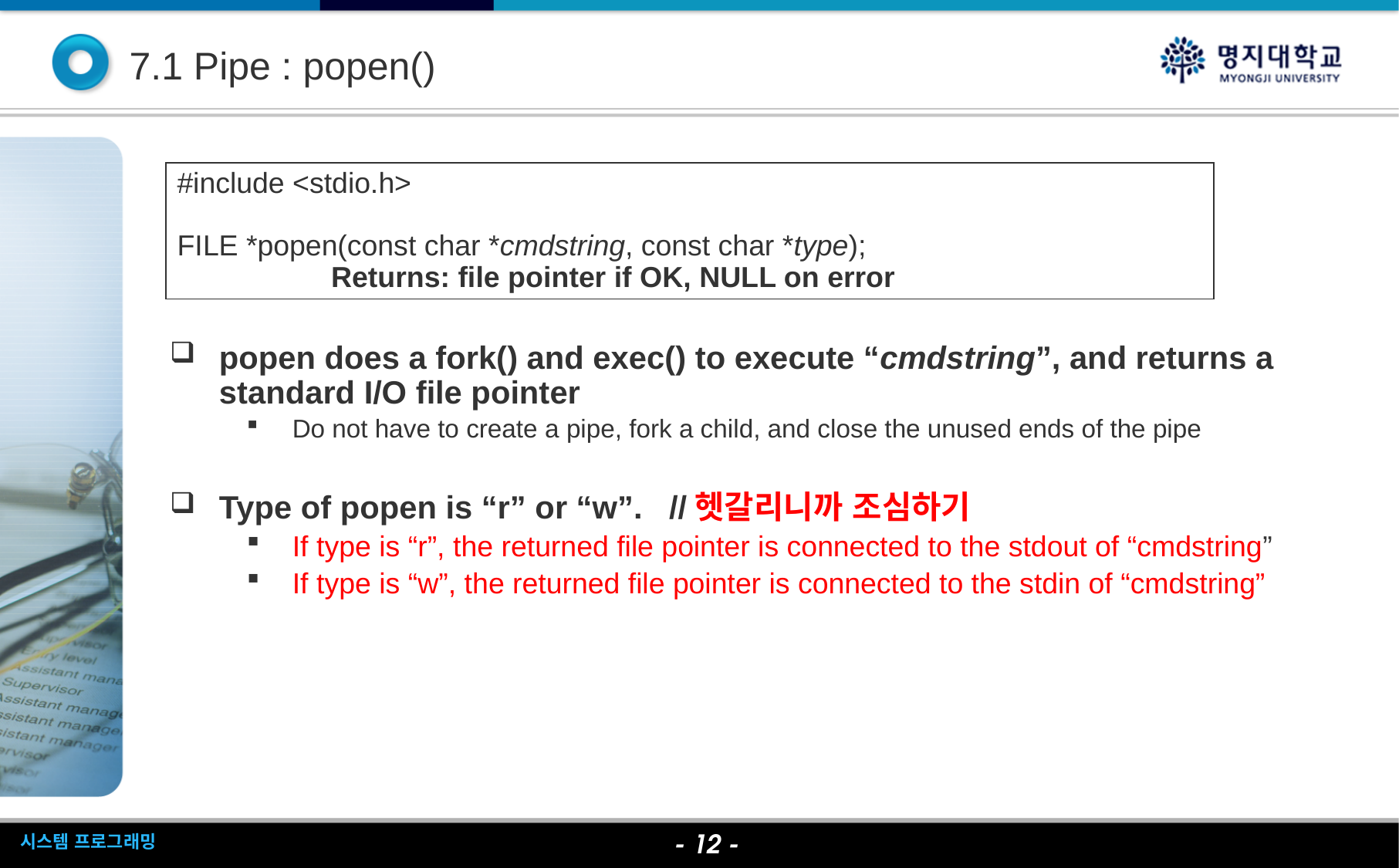

# 7.1 Pipe : popen()
#include <stdio.h>

FILE *popen(const char *cmdstring, const char *type);
                   Returns: file pointer if OK, NULL on error
popen does a fork() and exec() to execute “cmdstring”, and returns a standard I/O file pointer
Do not have to create a pipe, fork a child, and close the unused ends of the pipe

Type of popen is “r” or “w”.   //헷갈리니까 조심하기
If type is “r”, the returned file pointer is connected to the stdout of “cmdstring”
If type is “w”, the returned file pointer is connected to the stdin of “cmdstring”
- 12 -